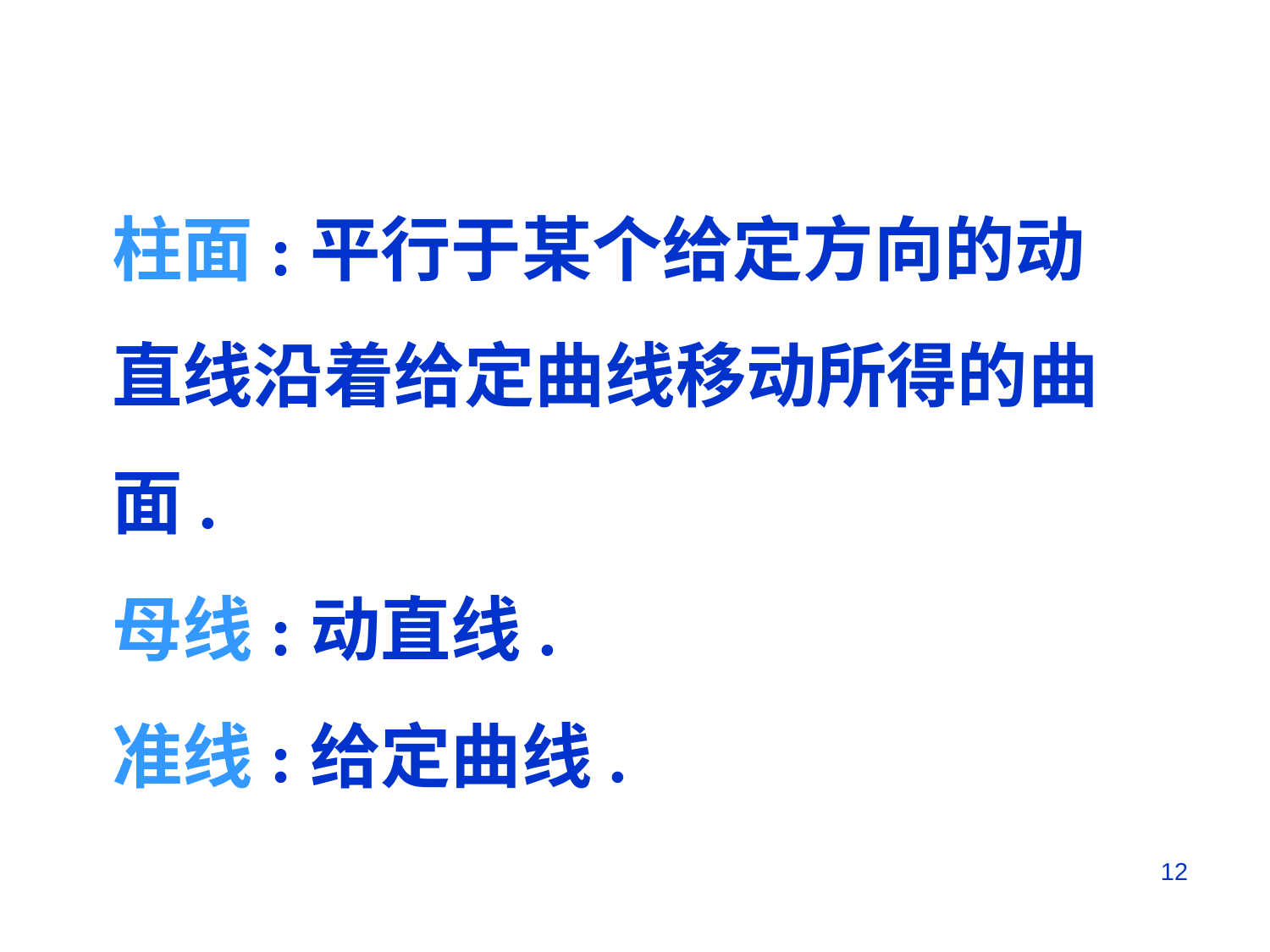

柱面:平行于某个给定方向的动直线沿着给定曲线移动所得的曲面.
母线:动直线.
准线:给定曲线.
12